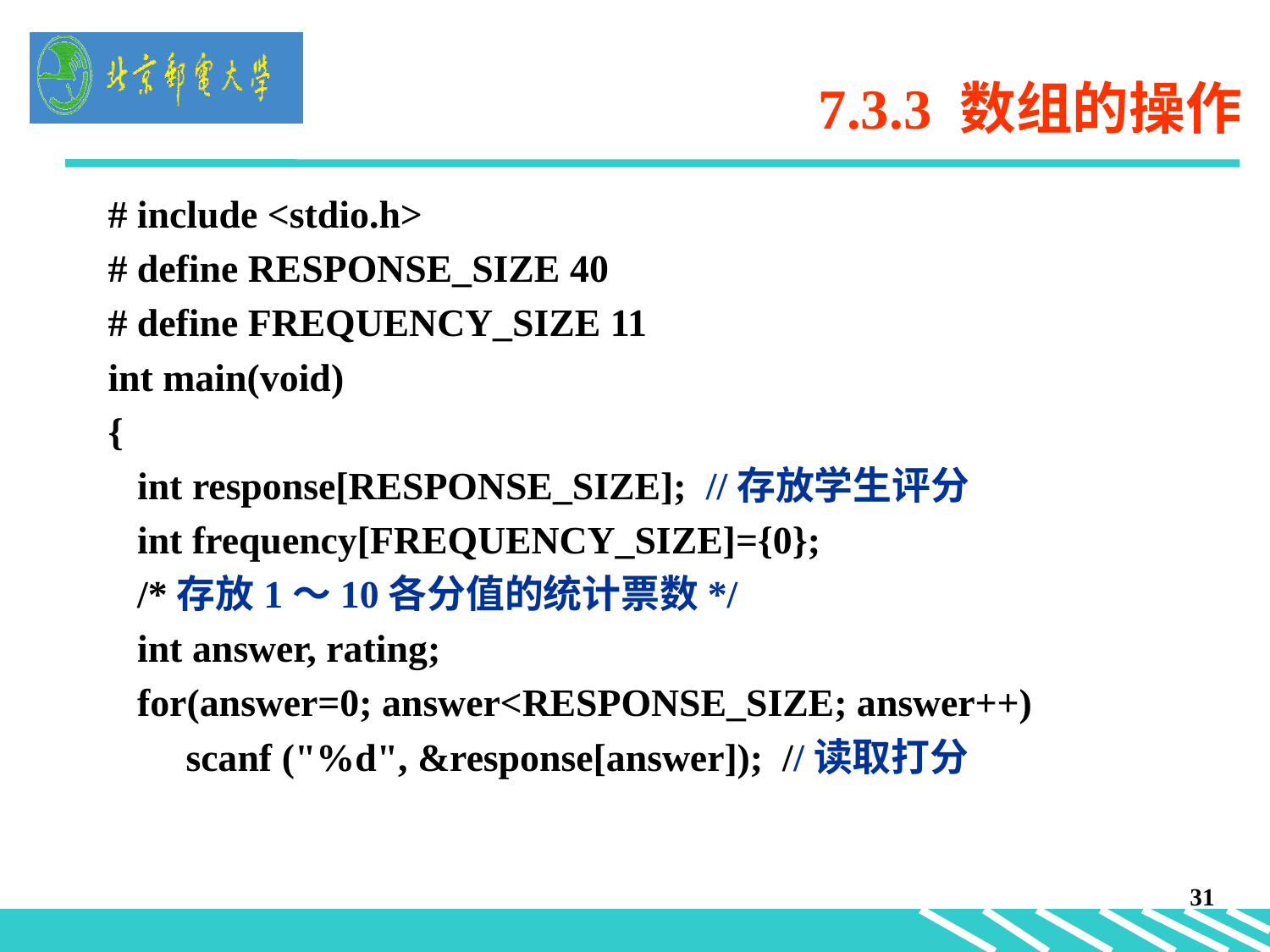

# 7.3.3 数组的操作
# include <stdio.h>
# define RESPONSE_SIZE 40
# define FREQUENCY_SIZE 11
int main(void)
{
   int response[RESPONSE_SIZE];  //存放学生评分
   int frequency[FREQUENCY_SIZE]={0};
   /*存放1～10各分值的统计票数*/
   int answer, rating;
   for(answer=0; answer<RESPONSE_SIZE; answer++)
        scanf ("%d", &response[answer]);  //读取打分
31